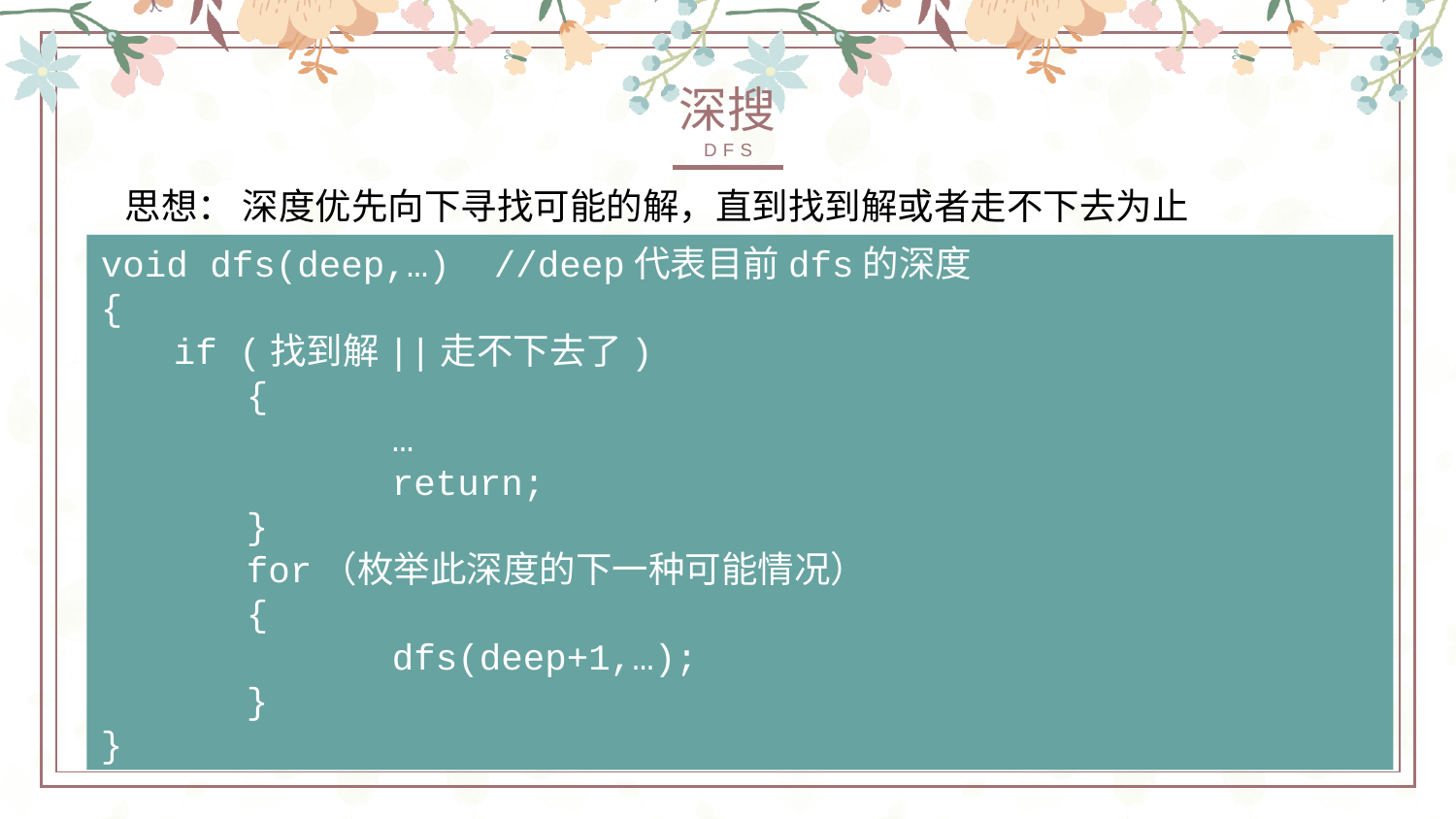

深搜
DFS
思想： 深度优先向下寻找可能的解，直到找到解或者走不下去为止
void dfs(deep,…)  //deep代表目前dfs的深度
{
if (找到解||走不下去了)
	{
		…
		return;
	}
	for（枚举此深度的下一种可能情况）
	{
		dfs(deep+1,…);
	}
}